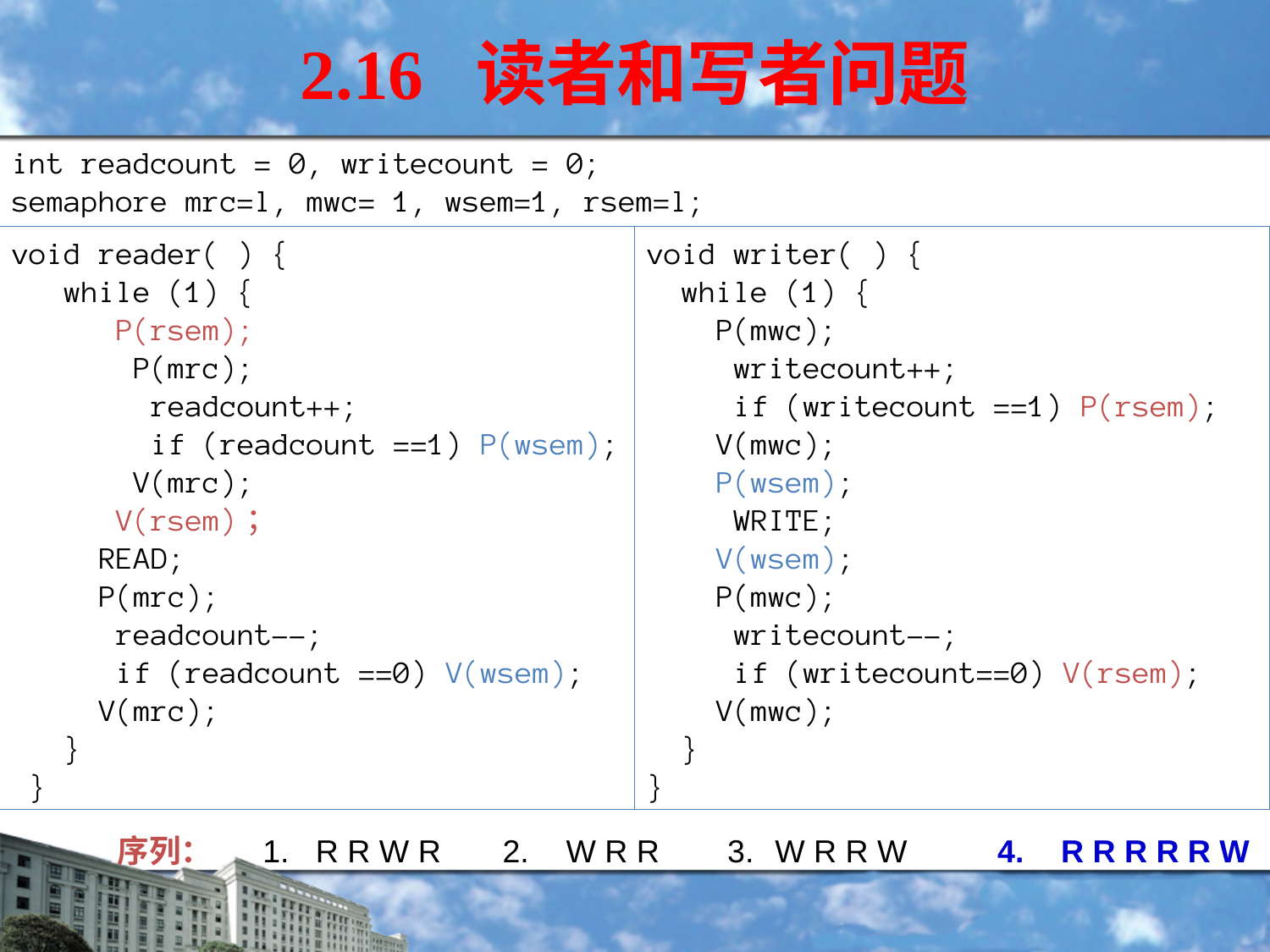

# 2.16  读者和写者问题
int readcount = 0, writecount = 0;
semaphore mrc=l, mwc= 1, wsem=1, rsem=l;
void reader( ) {
   while (1) {
      P(rsem);
       P(mrc);
        readcount++;
        if (readcount ==1) P(wsem);
       V(mrc);
      V(rsem)；
     READ;
     P(mrc);
      readcount--;
      if (readcount ==0) V(wsem);
     V(mrc);
   }
 }
void writer( ) {
  while (1) {
    P(mwc);
     writecount++;
     if (writecount ==1) P(rsem);
    V(mwc);
    P(wsem);
     WRITE;
    V(wsem);
    P(mwc);
     writecount--;
     if (writecount==0) V(rsem);
    V(mwc);
  }
}
序列：
1.   R R W R
W R R
W R R W
R R R R R W